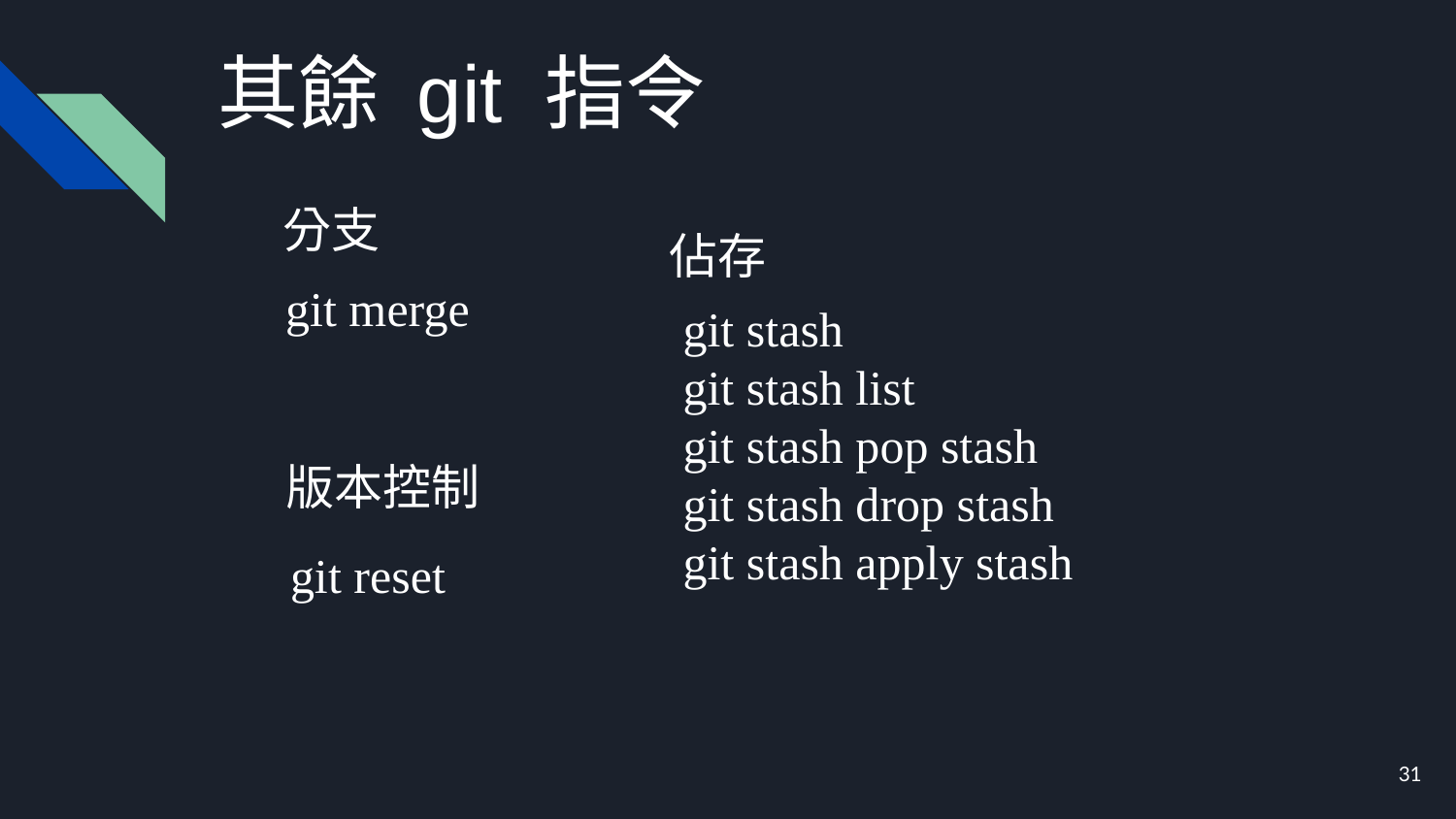

# 其餘 git 指令
分支
佔存
git merge
git stash
git stash list
git stash pop stash
git stash drop stash
git stash apply stash
版本控制
git reset
31